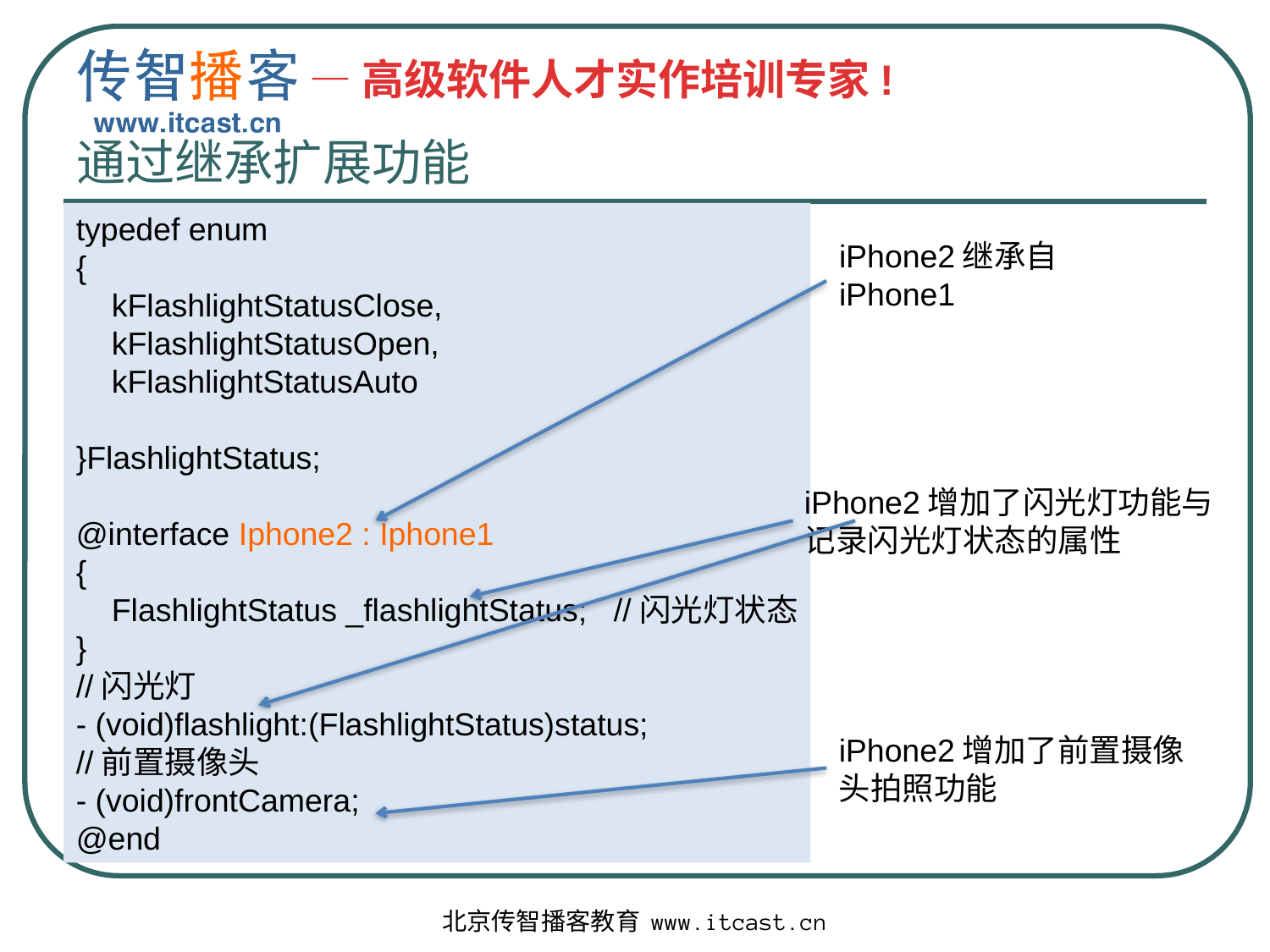

# 通过继承扩展功能
typedef enum
{
    kFlashlightStatusClose,
    kFlashlightStatusOpen,
    kFlashlightStatusAuto

}FlashlightStatus;

@interface Iphone2 : Iphone1
{
    FlashlightStatus _flashlightStatus;   //闪光灯状态
}
//闪光灯
- (void)flashlight:(FlashlightStatus)status;
//前置摄像头
- (void)frontCamera;
@end
iPhone2继承自iPhone1
iPhone2增加了闪光灯功能与
记录闪光灯状态的属性

iPhone2增加了前置摄像头拍照功能